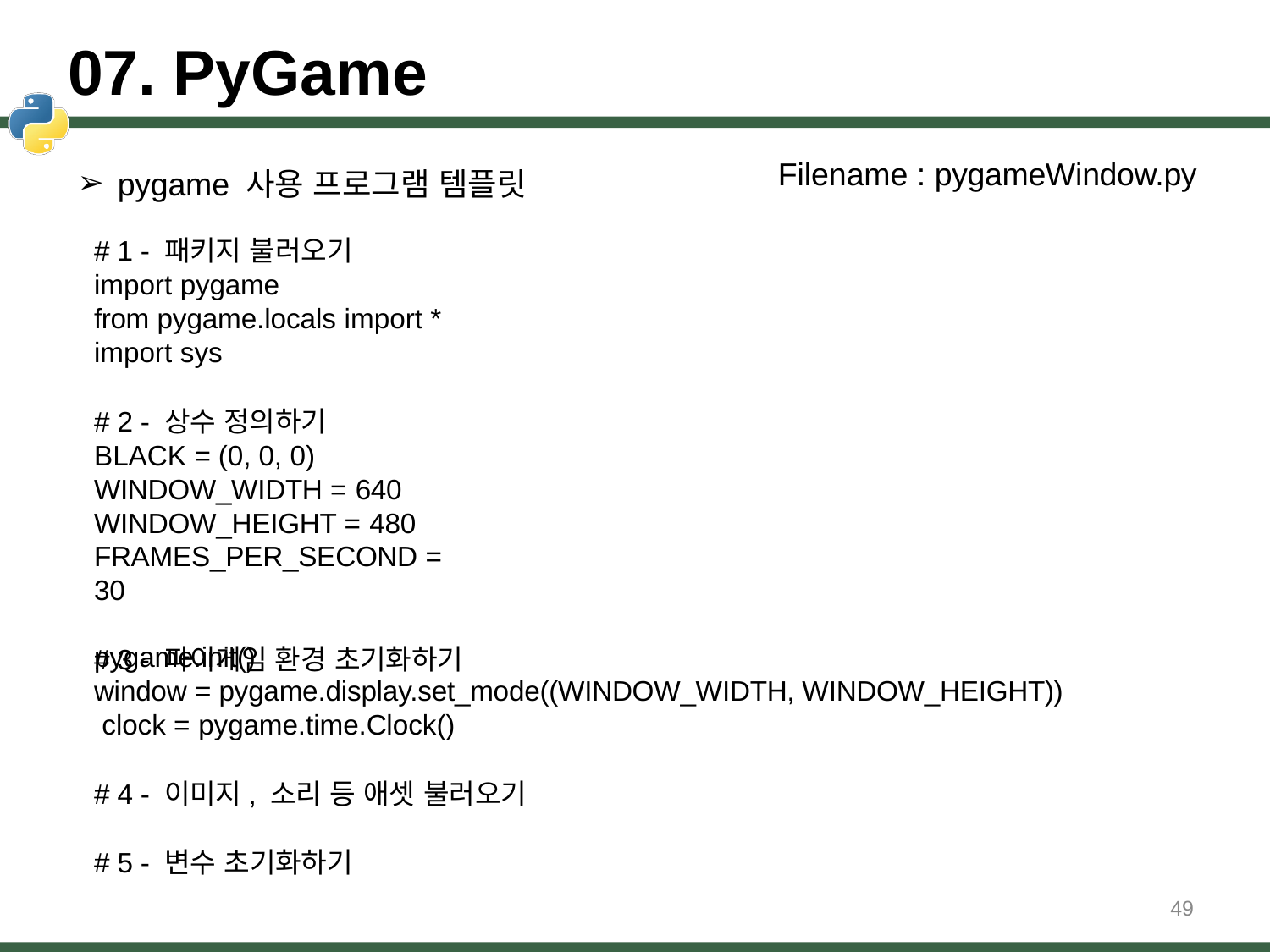

# 07. PyGame

Filename : pygameWindow.py
pygame 사용 프로그램 템플릿
# 1 - 패키지 불러오기
import pygame
from pygame.locals import *  import sys

# 2 - 상수 정의하기
BLACK = (0, 0, 0)
WINDOW_WIDTH = 640
WINDOW_HEIGHT = 480
FRAMES_PER_SECOND = 30

# 3 - 파이게임 환경 초기화하기
pygame.init()
window = pygame.display.set_mode((WINDOW_WIDTH, WINDOW_HEIGHT))  clock = pygame.time.Clock()

# 4 - 이미지, 소리 등 애셋 불러오기

# 5 - 변수 초기화하기
49